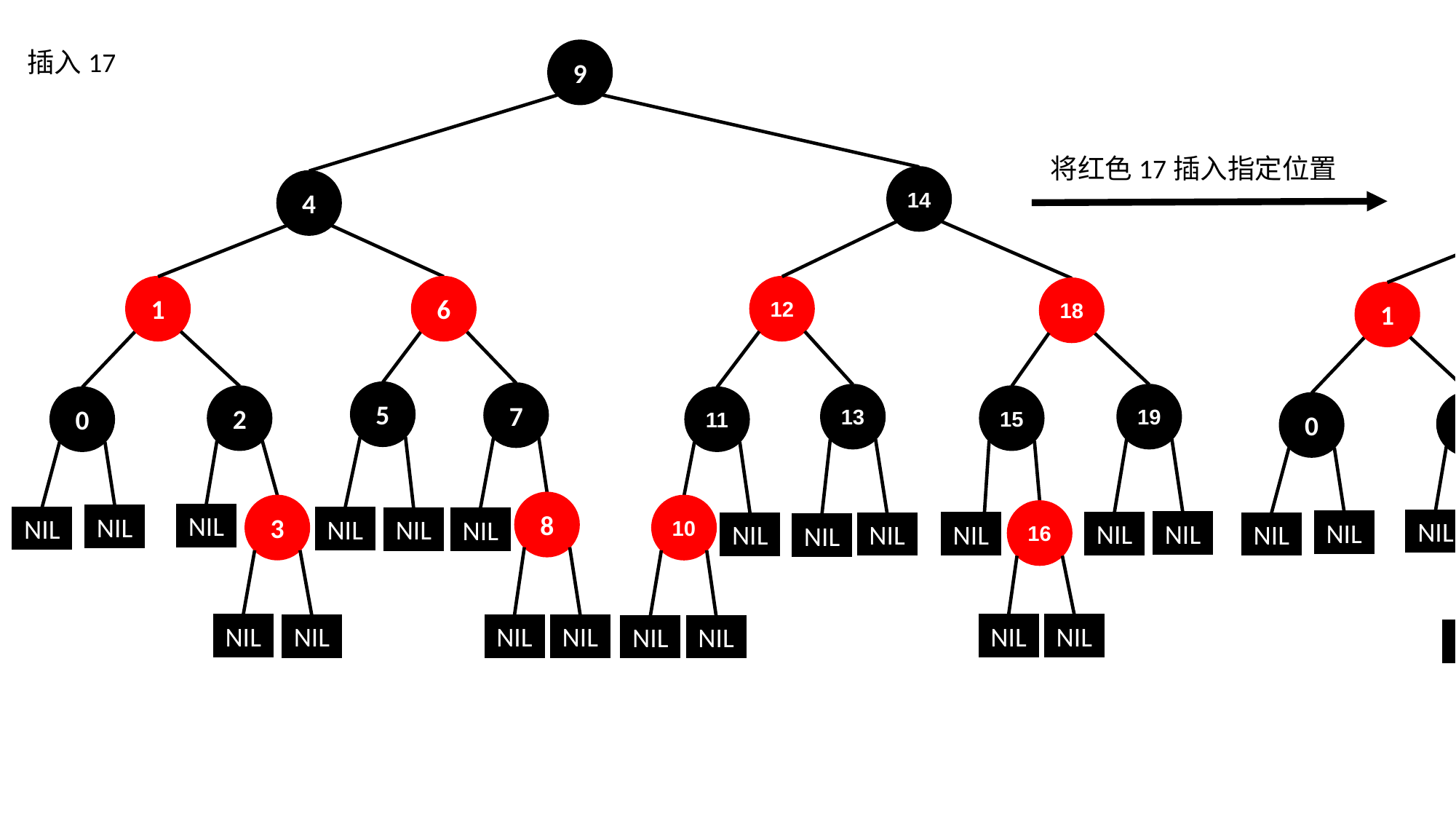

根据插入情形4的Right-Right规则：
当前节点17的父节点16是红色，叔节点NIL是黑色，
并且17是16的右孩子，16是15的右孩子。
因此需要将17的祖父节点16左旋，
然后交换15和16的颜色
插入17
9
9
9
将红色17插入指定位置
14
4
14
4
14
4
1
6
12
18
1
6
12
18
1
6
12
18
5
7
13
19
2
15
0
11
5
7
13
19
2
15
0
11
5
7
13
16
19
2
0
11
8
3
10
8
16
3
10
8
NIL
NIL
16
3
10
NIL
NIL
17
NIL
NIL
NIL
15
NIL
NIL
NIL
NIL
NIL
NIL
NIL
NIL
NIL
NIL
NIL
NIL
NIL
NIL
NIL
NIL
NIL
NIL
NIL
NIL
NIL
NIL
NIL
NIL
NIL
NIL
NIL
NIL
17
NIL
NIL
NIL
NIL
NIL
NIL
NIL
NIL
NIL
NIL
NIL
NIL
NIL
NIL
NIL
NIL
NIL
NIL
NIL
NIL
NIL
NIL
NIL
NIL
NIL
NIL
NIL